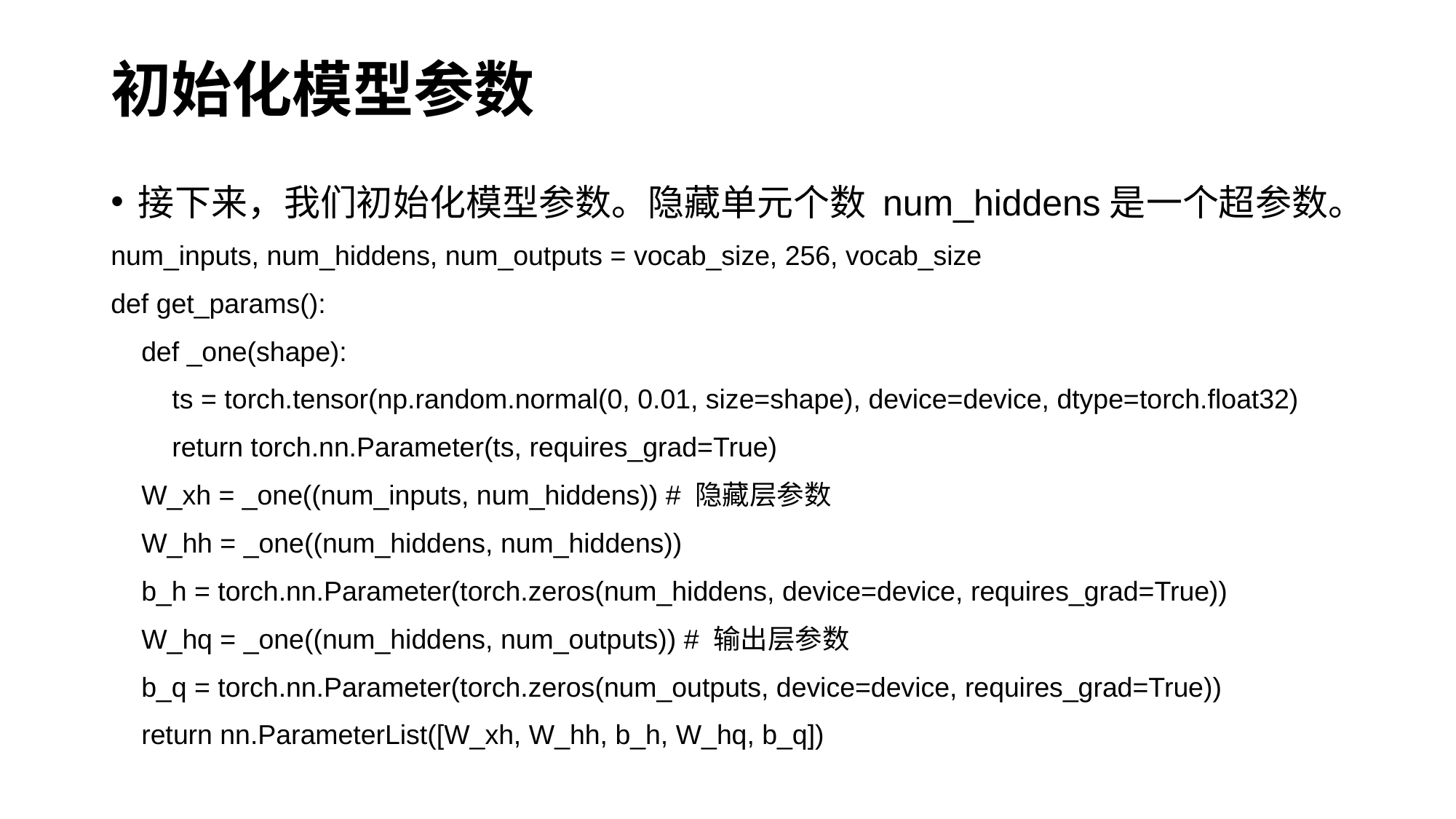

# 初始化模型参数
接下来，我们初始化模型参数。隐藏单元个数 num_hiddens是一个超参数。
num_inputs, num_hiddens, num_outputs = vocab_size, 256, vocab_size
def get_params():
    def _one(shape):
        ts = torch.tensor(np.random.normal(0, 0.01, size=shape), device=device, dtype=torch.float32)
        return torch.nn.Parameter(ts, requires_grad=True)
    W_xh = _one((num_inputs, num_hiddens)) # 隐藏层参数
    W_hh = _one((num_hiddens, num_hiddens))
    b_h = torch.nn.Parameter(torch.zeros(num_hiddens, device=device, requires_grad=True))
    W_hq = _one((num_hiddens, num_outputs)) # 输出层参数
    b_q = torch.nn.Parameter(torch.zeros(num_outputs, device=device, requires_grad=True))
    return nn.ParameterList([W_xh, W_hh, b_h, W_hq, b_q])